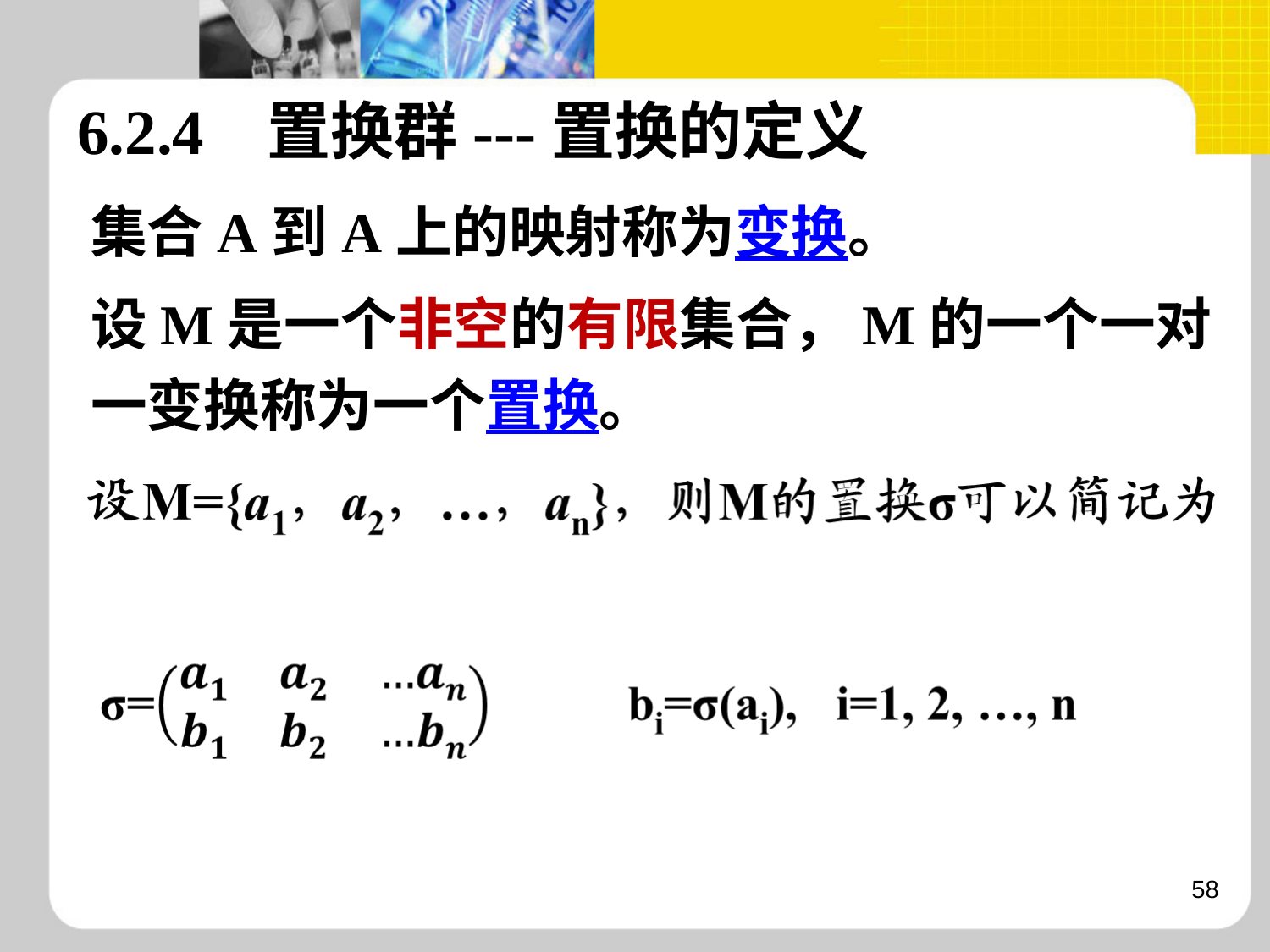

6.2.4   置换群---置换的定义
集合A到A上的映射称为变换。
设M是一个非空的有限集合，M的一个一对一变换称为一个置换。

58